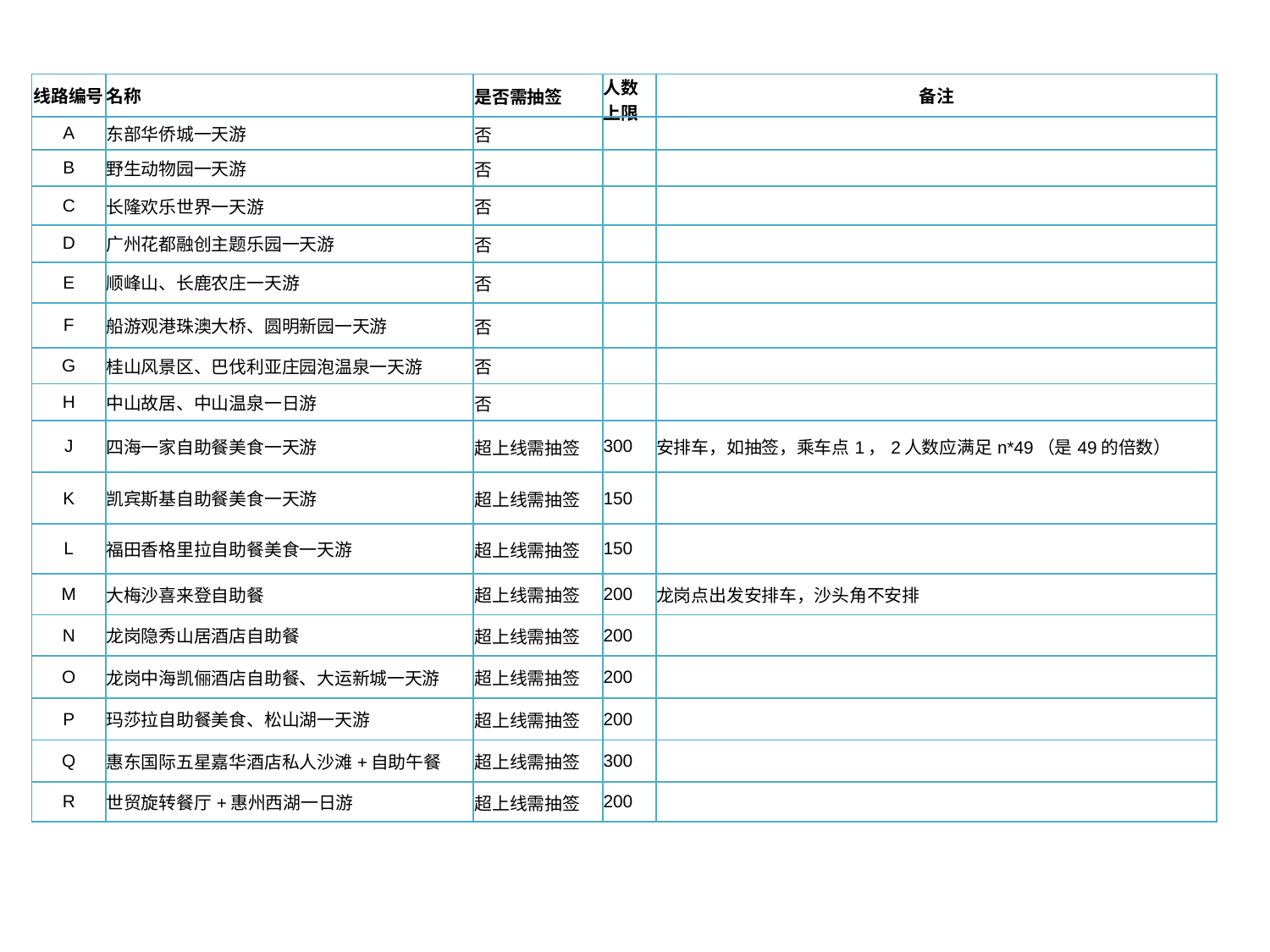

规则
| 线路编号 | 名称 | 是否需抽签 | 人数上限 | 备注 |
| --- | --- | --- | --- | --- |
| A | 东部华侨城一天游 | 否 |  |  |
| B | 野生动物园一天游 | 否 |  |  |
| C | 长隆欢乐世界一天游 | 否 |  |  |
| D | 广州花都融创主题乐园一天游 | 否 |  |  |
| E | 顺峰山、长鹿农庄一天游 | 否 |  |  |
| F | 船游观港珠澳大桥、圆明新园一天游 | 否 |  |  |
| G | 桂山风景区、巴伐利亚庄园泡温泉一天游 | 否 |  |  |
| H | 中山故居、中山温泉一日游 | 否 |  |  |
| J | 四海一家自助餐美食一天游 | 超上线需抽签 | 300 | 安排车，如抽签，乘车点1，2人数应满足n\*49（是49的倍数） |
| K | 凯宾斯基自助餐美食一天游 | 超上线需抽签 | 150 |  |
| L | 福田香格里拉自助餐美食一天游 | 超上线需抽签 | 150 |  |
| M | 大梅沙喜来登自助餐 | 超上线需抽签 | 200 | 龙岗点出发安排车，沙头角不安排 |
| N | 龙岗隐秀山居酒店自助餐 | 超上线需抽签 | 200 |  |
| O | 龙岗中海凯俪酒店自助餐、大运新城一天游 | 超上线需抽签 | 200 |  |
| P | 玛莎拉自助餐美食、松山湖一天游 | 超上线需抽签 | 200 |  |
| Q | 惠东国际五星嘉华酒店私人沙滩+自助午餐 | 超上线需抽签 | 300 |  |
| R | 世贸旋转餐厅+惠州西湖一日游 | 超上线需抽签 | 200 |  |